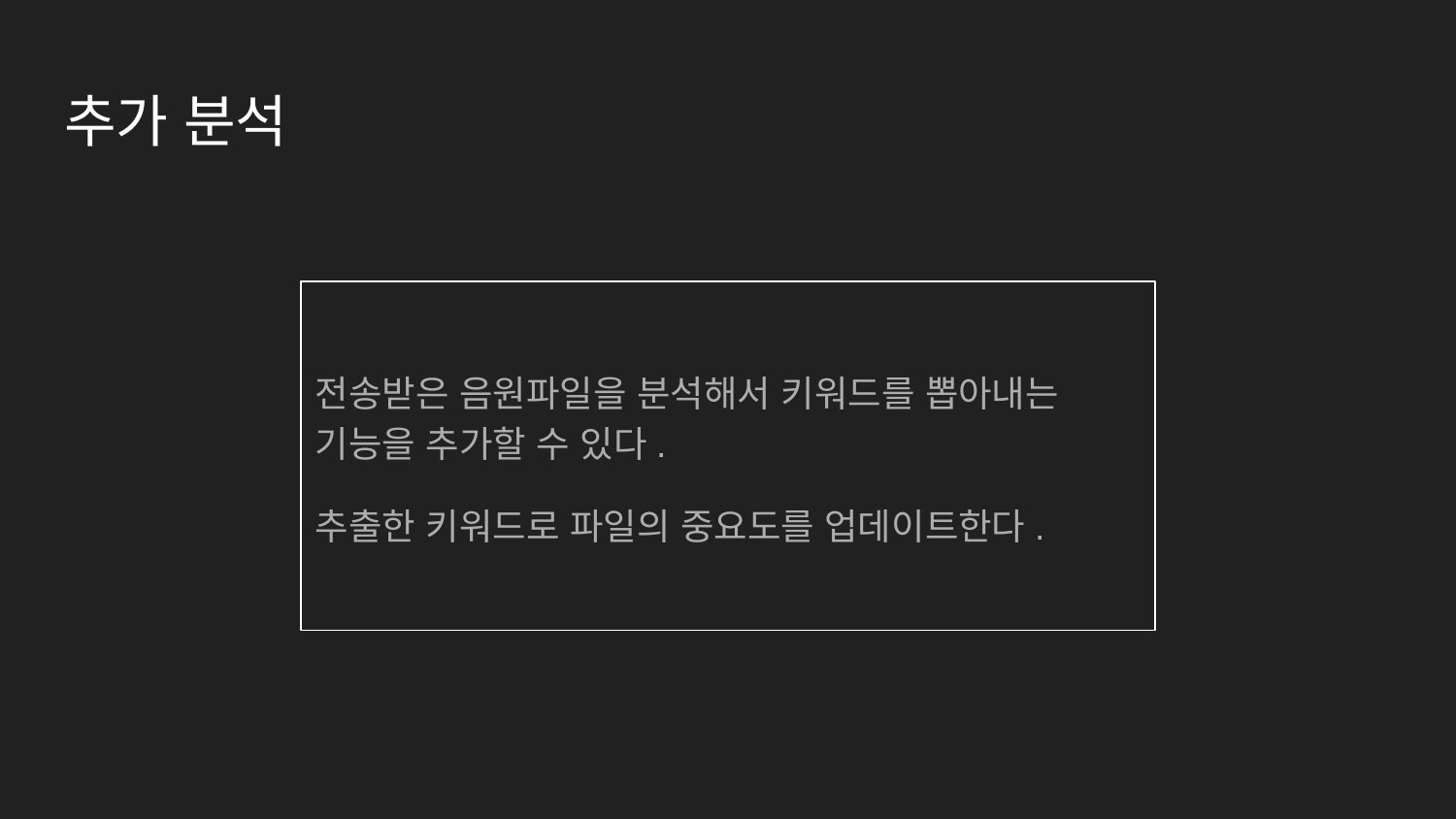

# 추가 분석
전송받은 음원파일을 분석해서 키워드를 뽑아내는 기능을 추가할 수 있다.
추출한 키워드로 파일의 중요도를 업데이트한다.